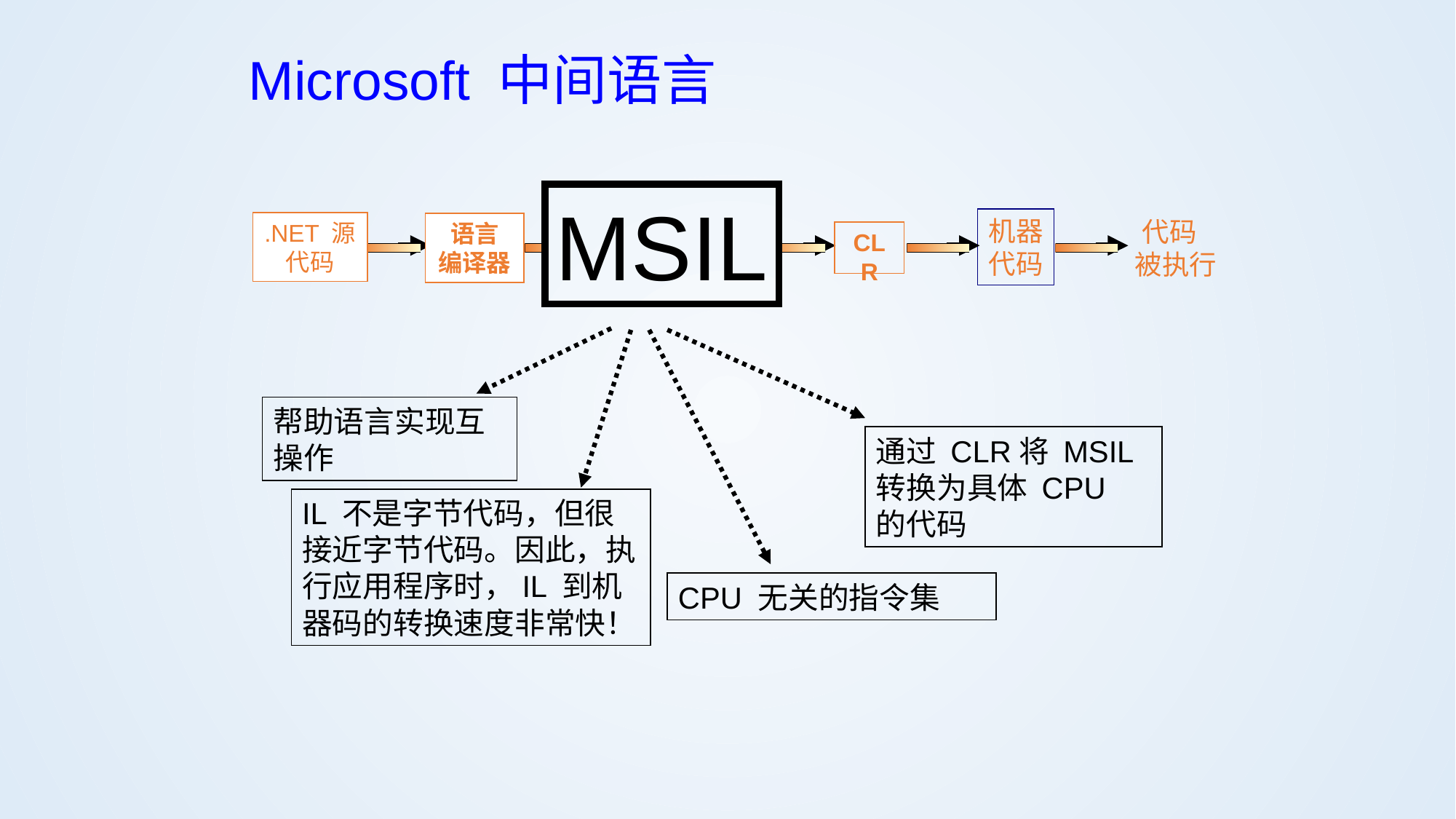

# Microsoft 中间语言
MSIL
MSIL
+
元数据
机器
代码
代码
 被执行
.NET 源
代码
语言
编译器
CLR

帮助语言实现互操作
通过 CLR将 MSIL 转换为具体 CPU 的代码
IL 不是字节代码，但很接近字节代码。因此，执行应用程序时，IL 到机器码的转换速度非常快！
CPU 无关的指令集